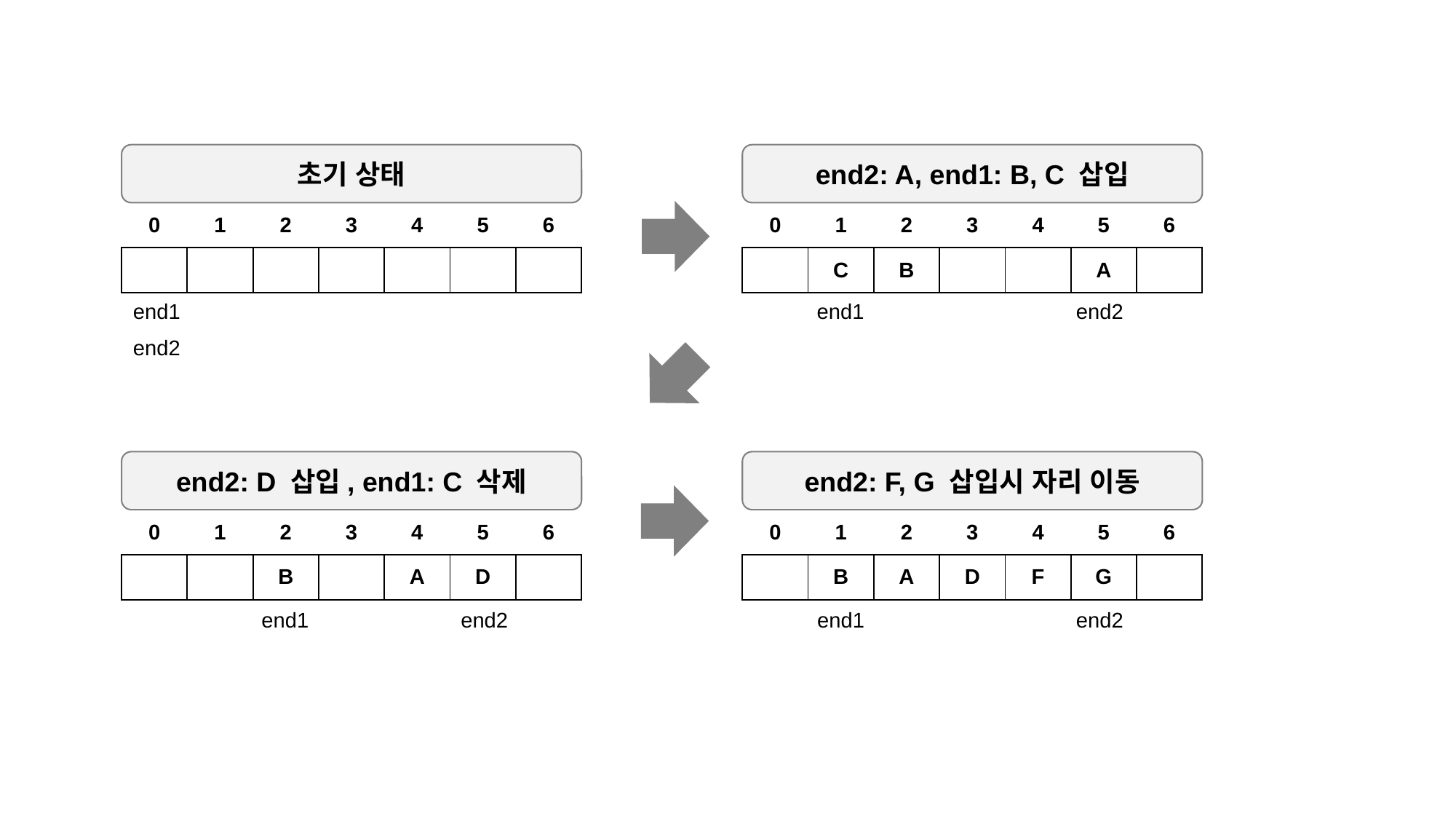

초기 상태
end2: A, end1: B, C 삽입

| 0 | 1 | 2 | 3 | 4 | 5 | 6 |
| --- | --- | --- | --- | --- | --- | --- |
| 0 | 1 | 2 | 3 | 4 | 5 | 6 |
| --- | --- | --- | --- | --- | --- | --- |
|  | C | B |  |  | A |  |
| --- | --- | --- | --- | --- | --- | --- |
|  |  |  |  |  |  |  |
| --- | --- | --- | --- | --- | --- | --- |
end2
end1
end1
end2

end2: F, G 삽입시 자리 이동
end2: D 삽입, end1: C 삭제

| 0 | 1 | 2 | 3 | 4 | 5 | 6 |
| --- | --- | --- | --- | --- | --- | --- |
| 0 | 1 | 2 | 3 | 4 | 5 | 6 |
| --- | --- | --- | --- | --- | --- | --- |
|  | B | A | D | F | G |  |
| --- | --- | --- | --- | --- | --- | --- |
|  |  | B |  | A | D |  |
| --- | --- | --- | --- | --- | --- | --- |
end2
end2
end1
end1